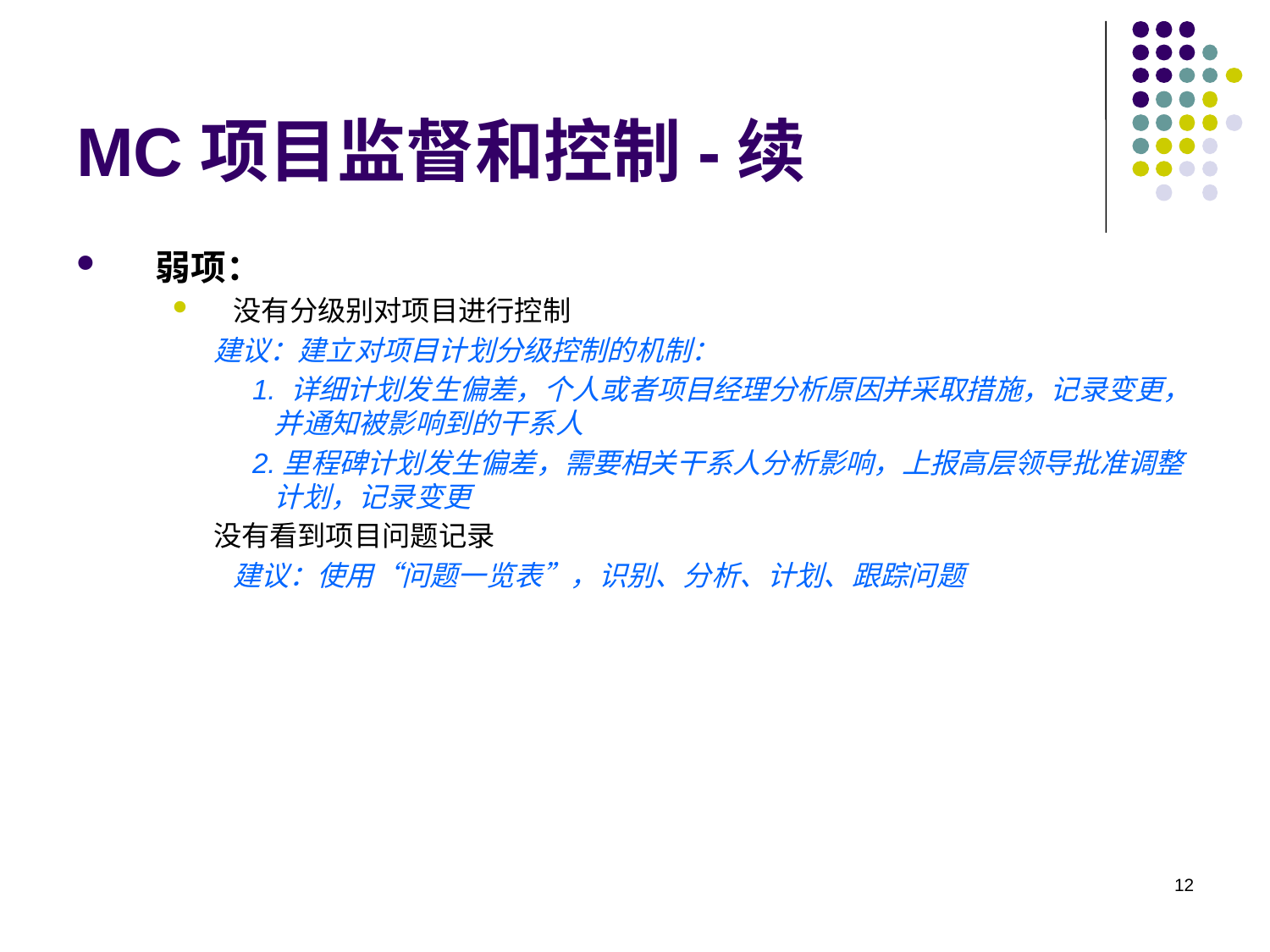

# MC项目监督和控制-续
弱项：
没有分级别对项目进行控制
建议：建立对项目计划分级控制的机制：
     1. 详细计划发生偏差，个人或者项目经理分析原因并采取措施，记录变更，并通知被影响到的干系人
     2.里程碑计划发生偏差，需要相关干系人分析影响，上报高层领导批准调整计划，记录变更
没有看到项目问题记录
  建议：使用“问题一览表”，识别、分析、计划、跟踪问题

12